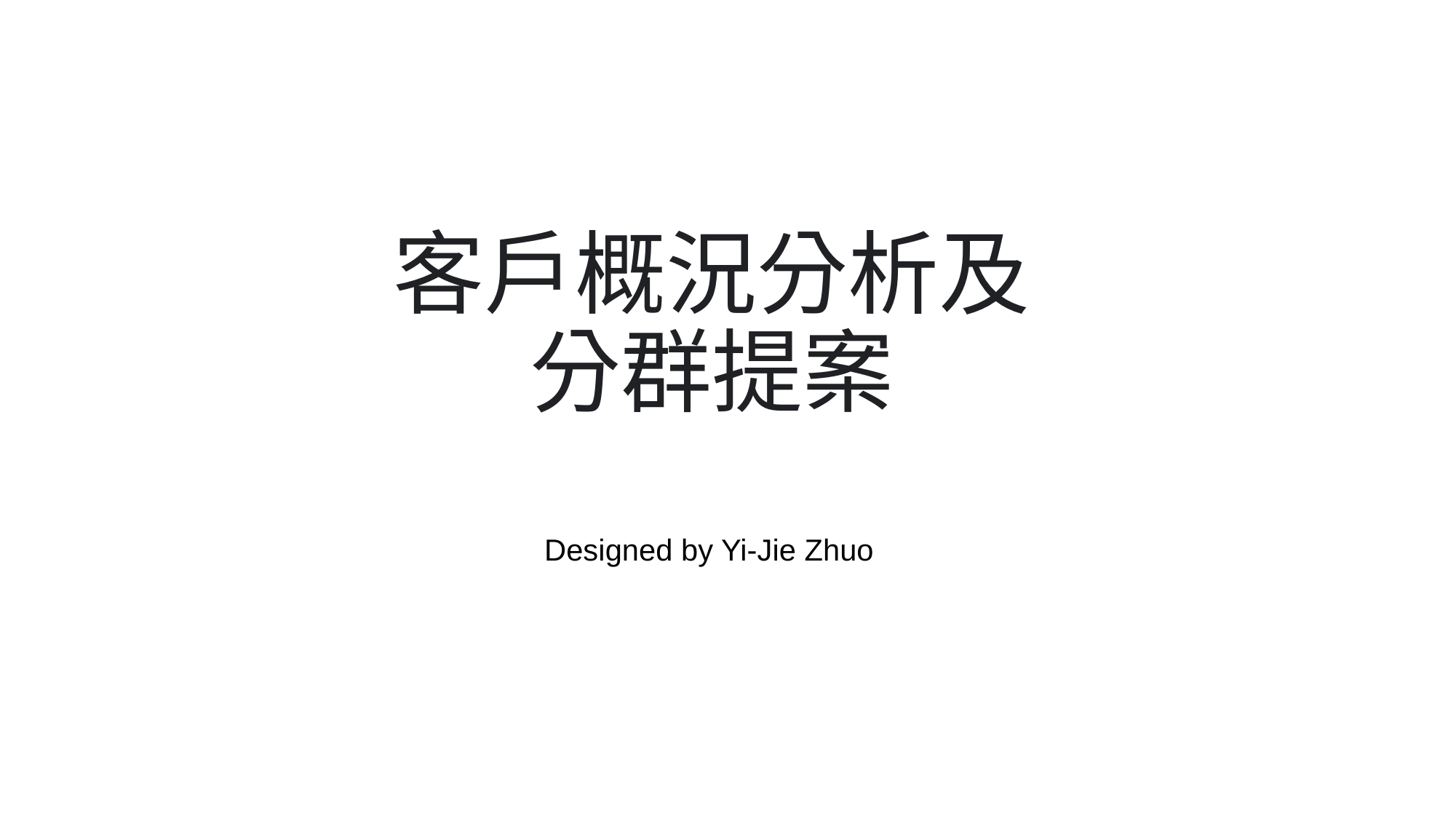

# 客戶概況分析及 分群提案
Designed by Yi-Jie Zhuo